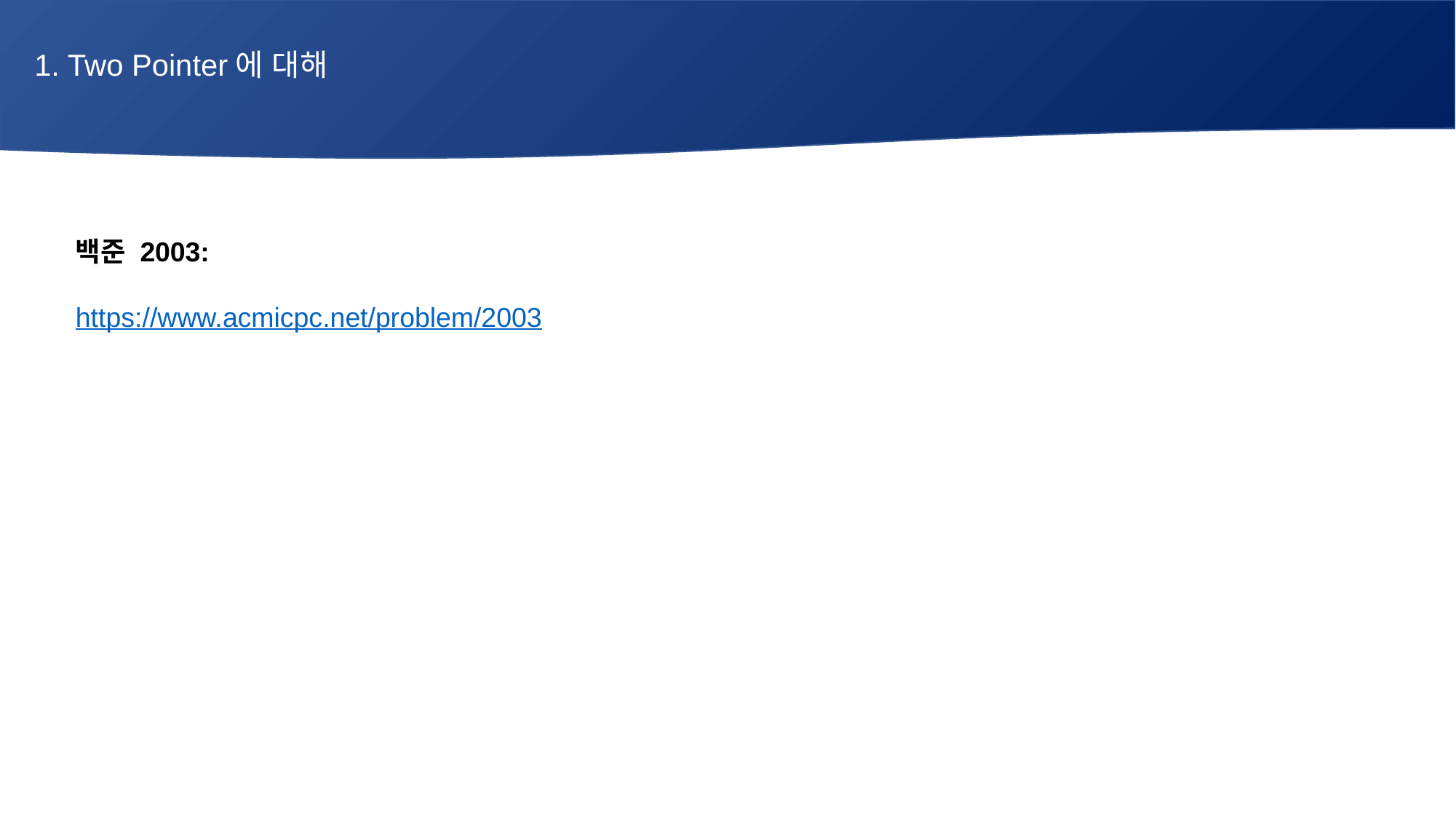

1. Two Pointer에 대해
# 매주 1 과제 LV2
백준 2003:

https://www.acmicpc.net/problem/2003